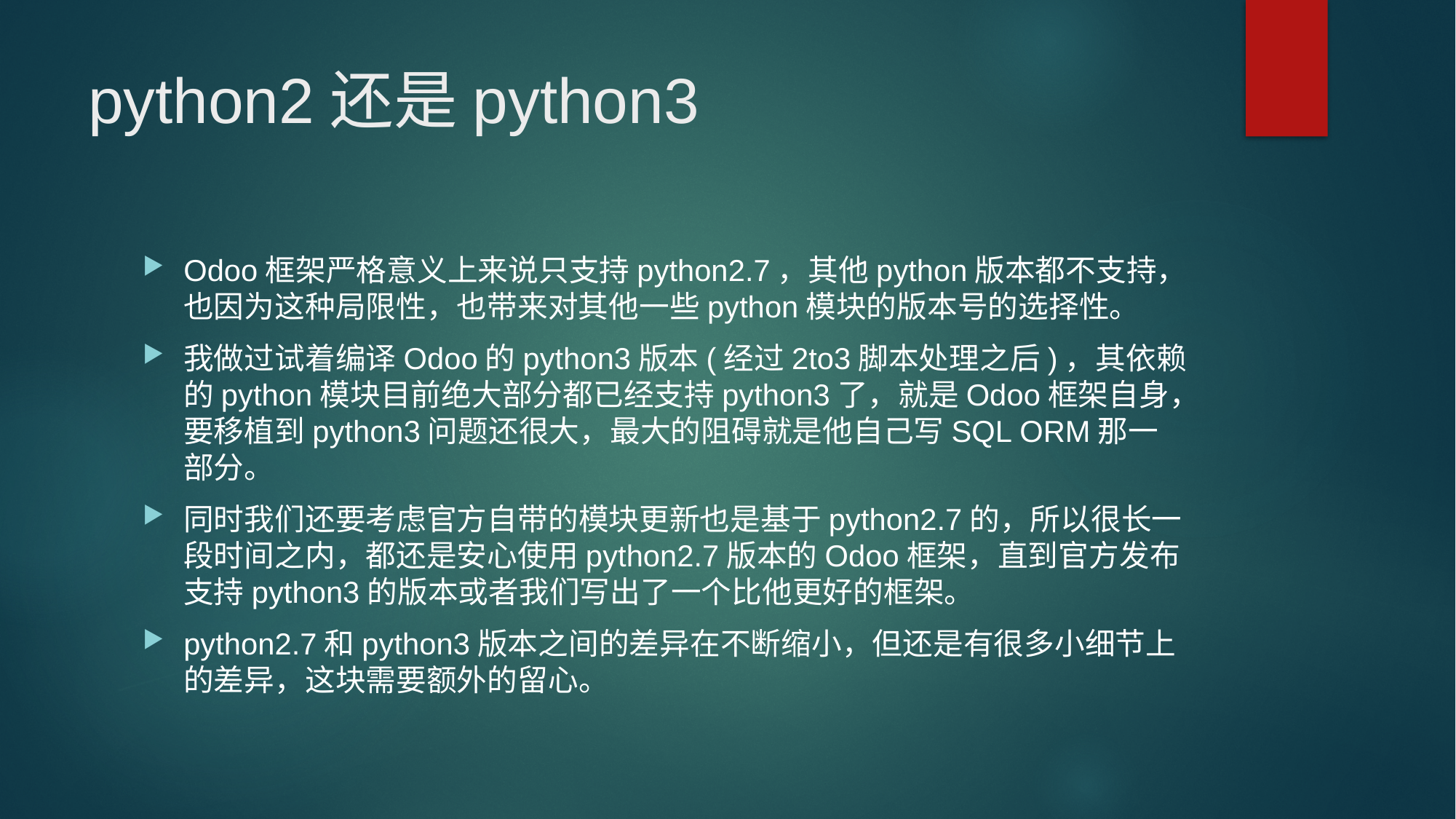

# python2还是python3
Odoo框架严格意义上来说只支持python2.7，其他python版本都不支持，也因为这种局限性，也带来对其他一些python模块的版本号的选择性。
我做过试着编译Odoo的python3版本(经过2to3脚本处理之后)，其依赖的python模块目前绝大部分都已经支持python3了，就是Odoo框架自身，要移植到python3问题还很大，最大的阻碍就是他自己写SQL ORM那一部分。
同时我们还要考虑官方自带的模块更新也是基于python2.7的，所以很长一段时间之内，都还是安心使用python2.7版本的Odoo框架，直到官方发布支持python3的版本或者我们写出了一个比他更好的框架。
python2.7和python3版本之间的差异在不断缩小，但还是有很多小细节上的差异，这块需要额外的留心。